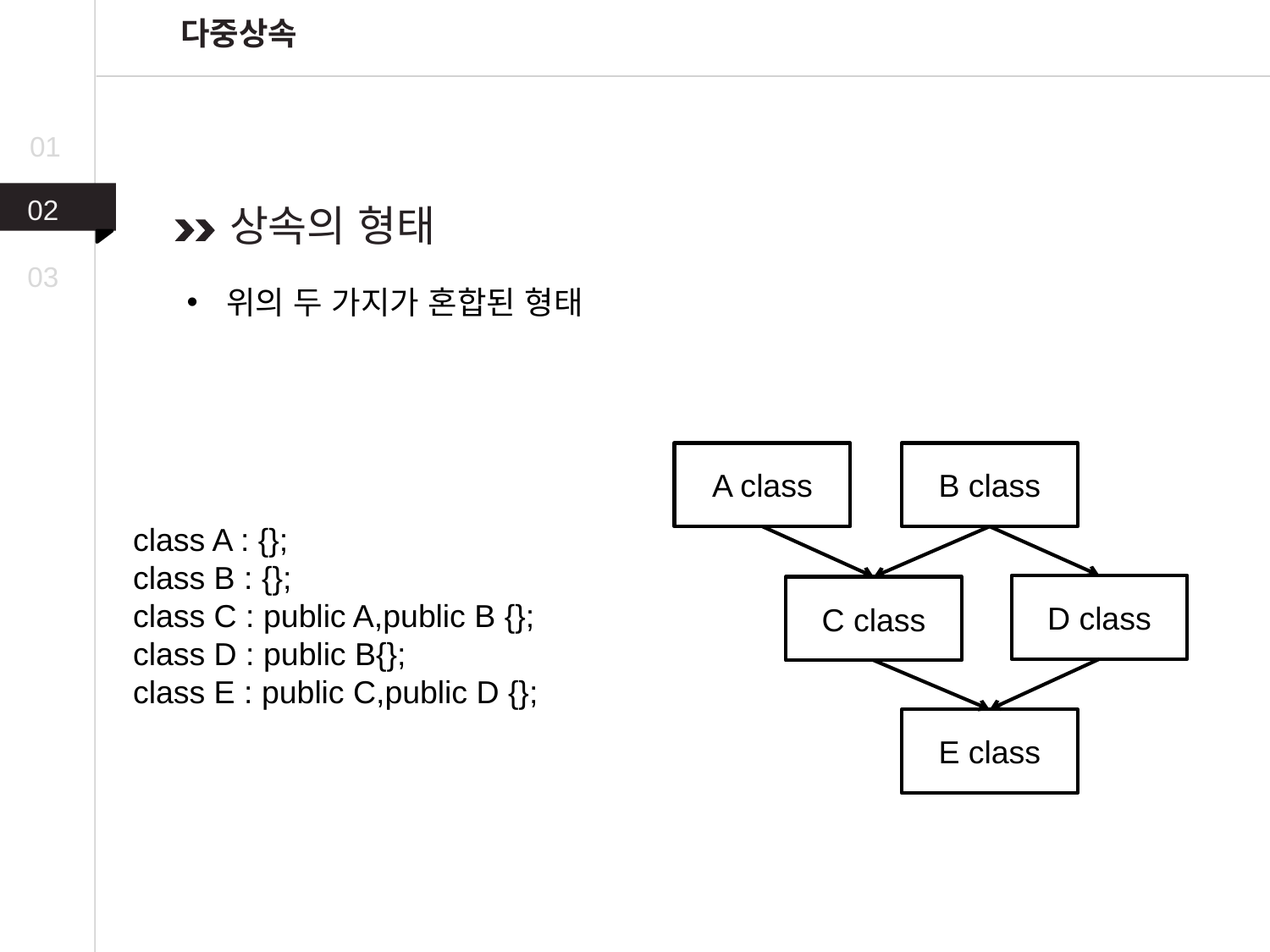

다중상속
01

02
상속의 형태

03
위의 두 가지가 혼합된 형태
A class
B class
class A : {};
class B : {};
class C : public A,public B {};
class D : public B{};
class E : public C,public D {};
D class
C class
E class